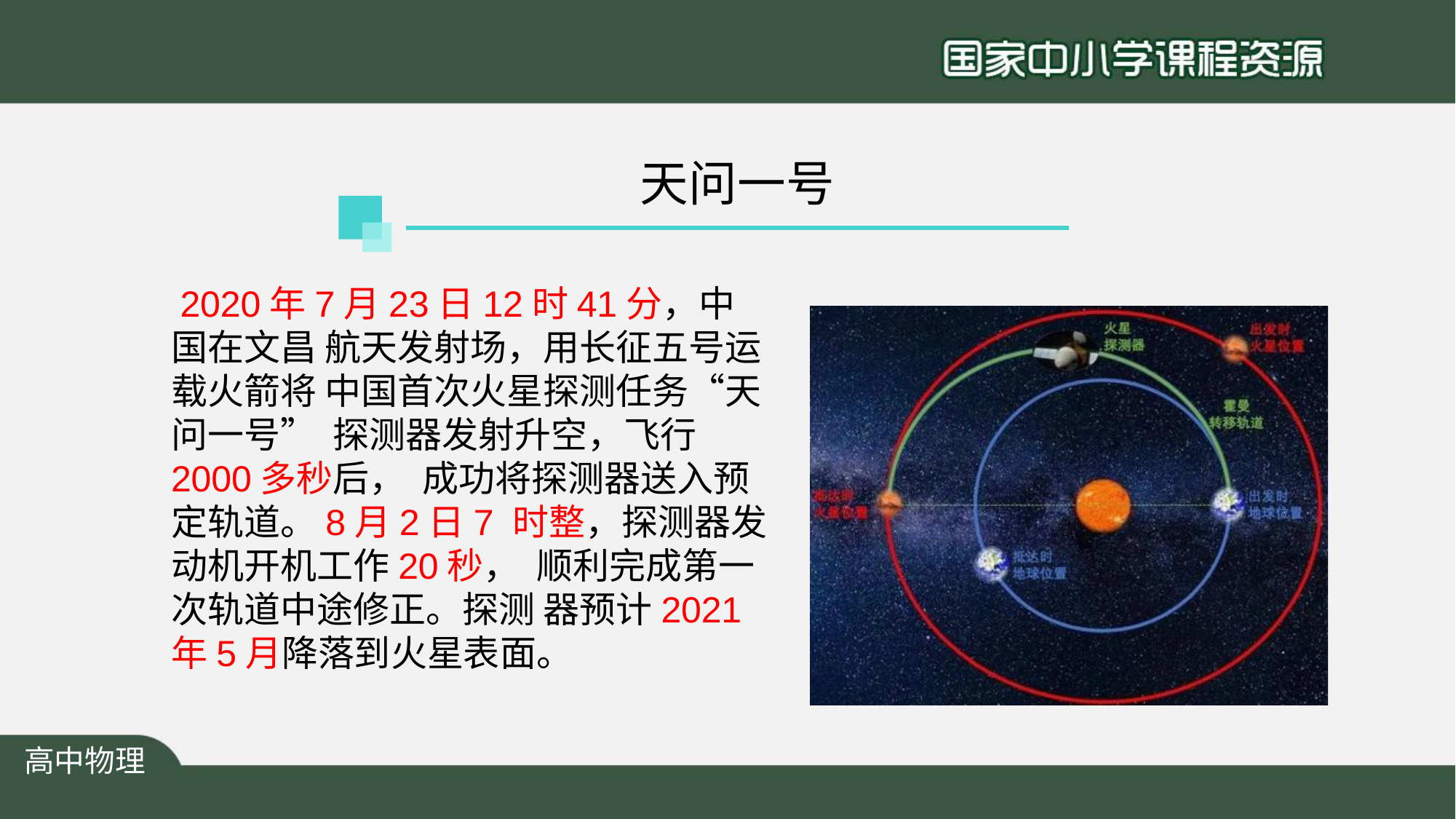

# 天问一号

2020年7月23日12时41分，中国在文昌 航天发射场，用长征五号运载火箭将 中国首次火星探测任务“天问一号”  探测器发射升空，飞行2000多秒后，  成功将探测器送入预定轨道。8月2日7 时整，探测器发动机开机工作20秒，  顺利完成第一次轨道中途修正。探测 器预计2021年5月降落到火星表面。

高中物理